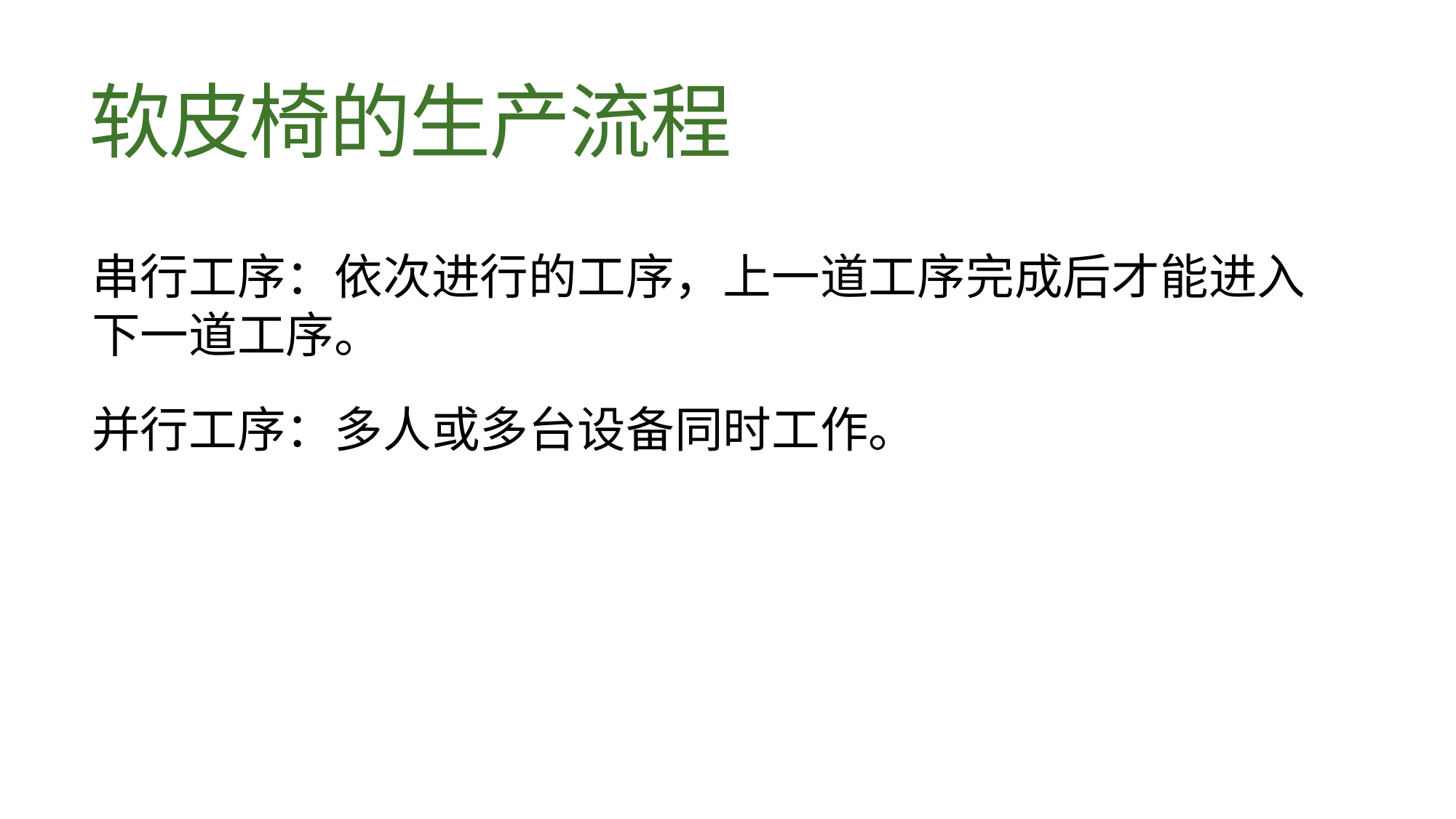

# 软皮椅的生产流程
串行工序：依次进行的工序，上一道工序完成后才能进入下一道工序。
并行工序：多人或多台设备同时工作。